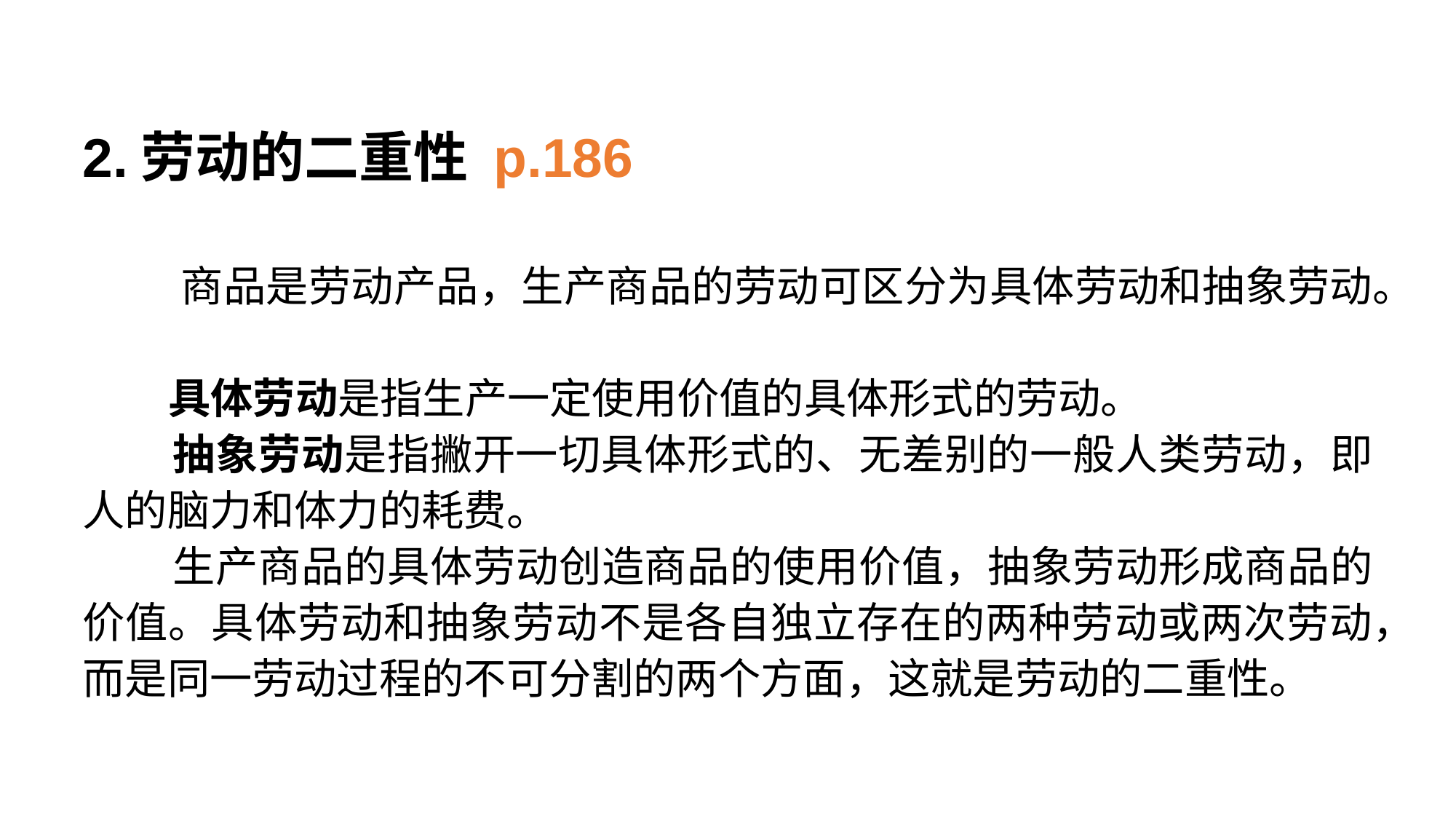

2.劳动的二重性 p.186

         商品是劳动产品，生产商品的劳动可区分为具体劳动和抽象劳动。
        具体劳动是指生产一定使用价值的具体形式的劳动。
        抽象劳动是指撇开一切具体形式的、无差别的一般人类劳动，即人的脑力和体力的耗费。
        生产商品的具体劳动创造商品的使用价值，抽象劳动形成商品的价值。具体劳动和抽象劳动不是各自独立存在的两种劳动或两次劳动，而是同一劳动过程的不可分割的两个方面，这就是劳动的二重性。